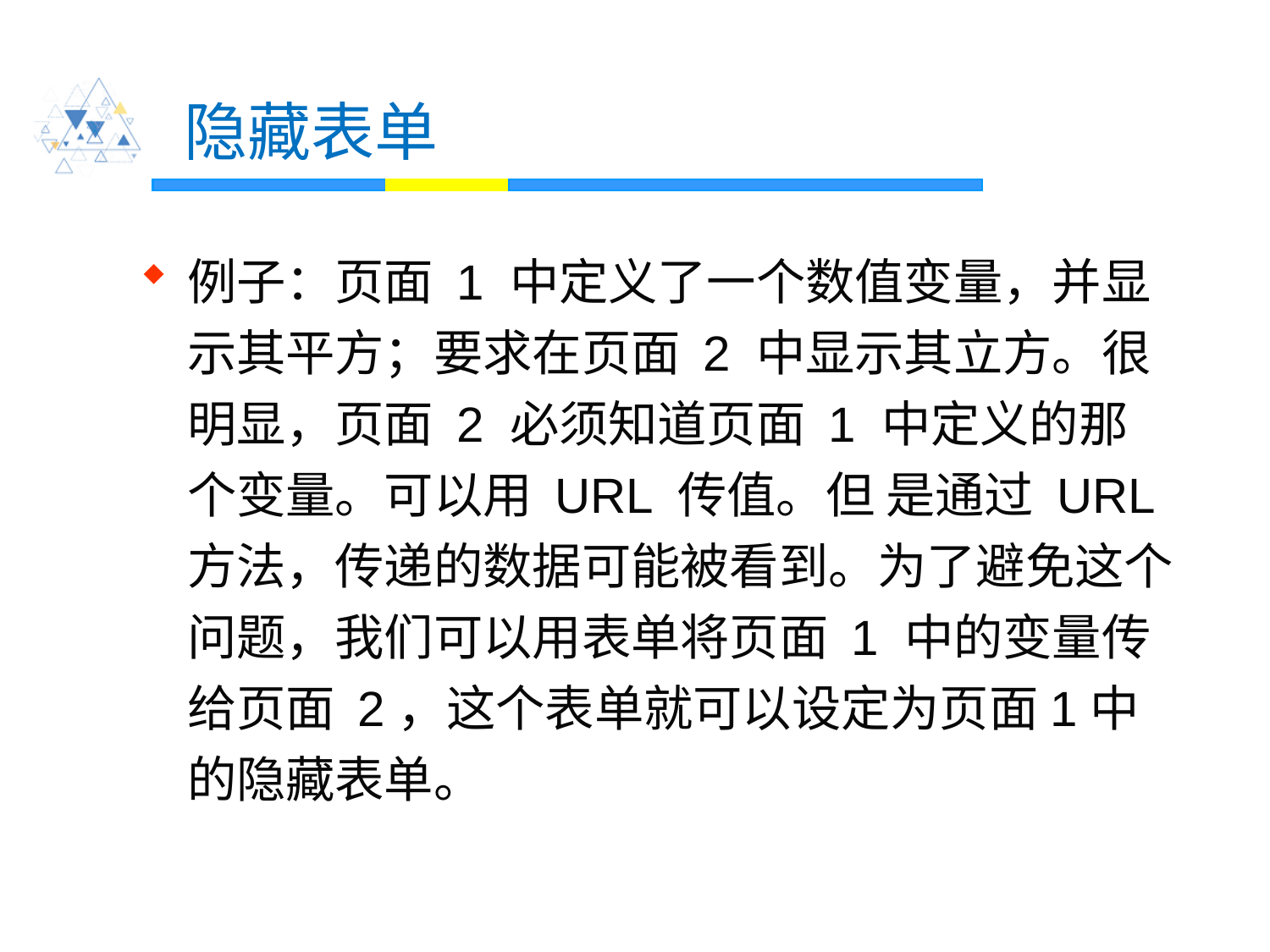

# 隐藏表单
例子：页面 1 中定义了一个数值变量，并显示其平方；要求在页面 2 中显示其立方。很明显，页面 2 必须知道页面 1 中定义的那个变量。可以用 URL 传值。但 是通过 URL 方法，传递的数据可能被看到。为了避免这个问题，我们可以用表单将页面 1 中的变量传给页面 2，这个表单就可以设定为页面1中的隐藏表单。